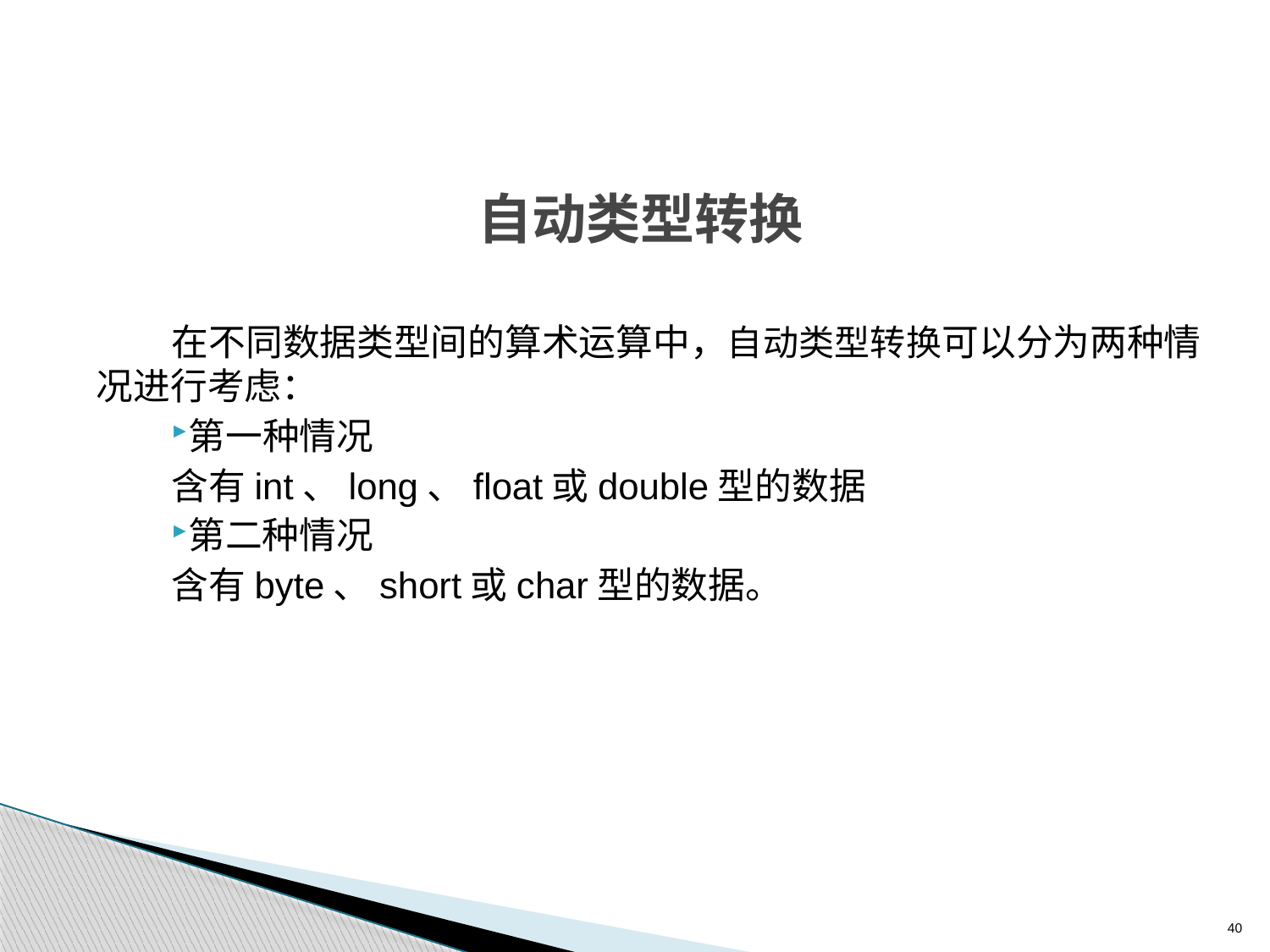

# 自动类型转换
在不同数据类型间的算术运算中，自动类型转换可以分为两种情况进行考虑：
第一种情况
含有int、long、float或double型的数据
第二种情况
含有byte、short或char型的数据。
40